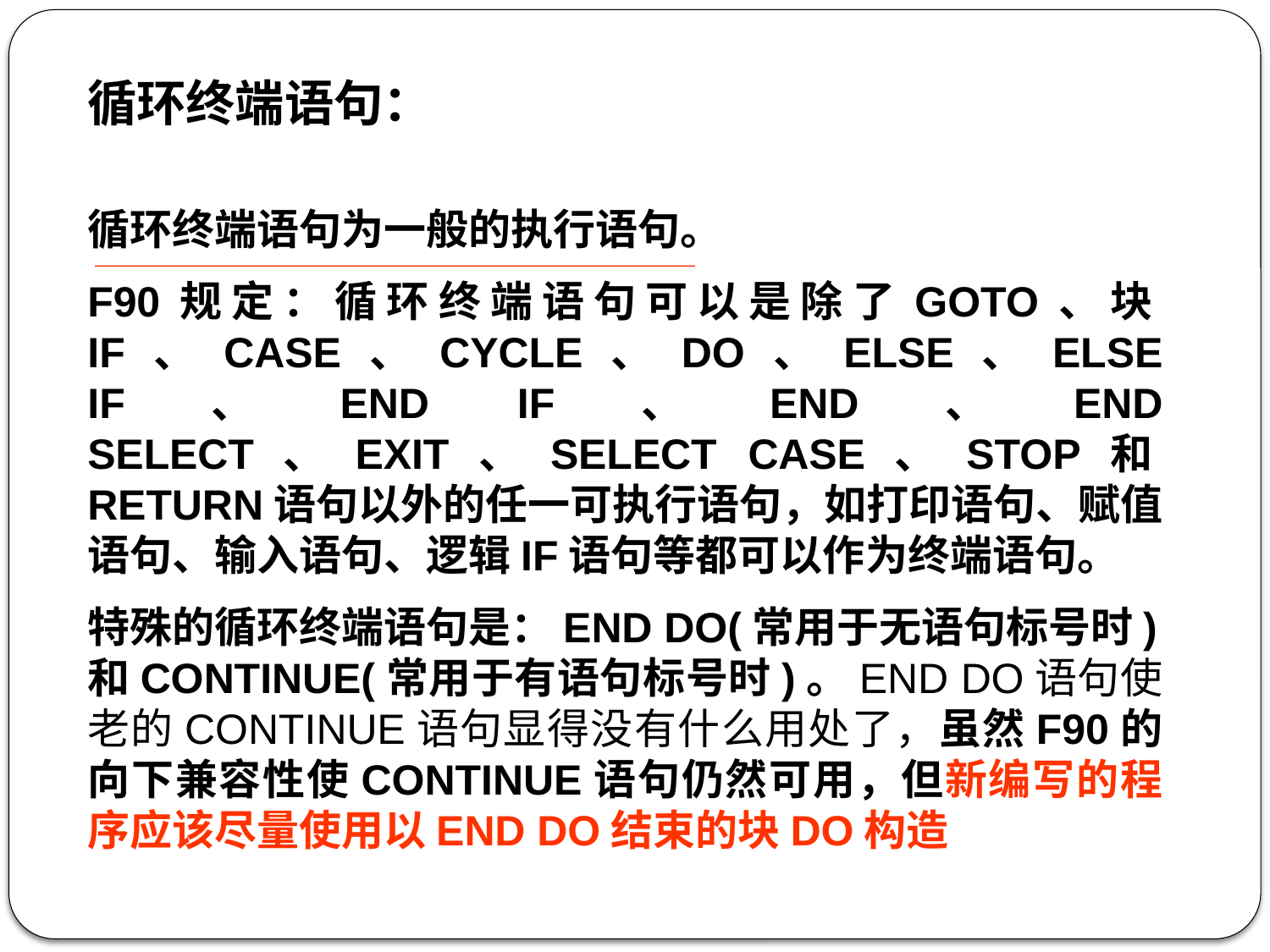

循环终端语句：
循环终端语句为一般的执行语句。
F90规定：循环终端语句可以是除了GOTO、块IF、CASE、CYCLE、DO、ELSE、ELSE IF、END IF、END、END SELECT、EXIT、SELECT CASE、STOP和RETURN语句以外的任一可执行语句，如打印语句、赋值语句、输入语句、逻辑IF语句等都可以作为终端语句。
特殊的循环终端语句是：END DO(常用于无语句标号时)和CONTINUE(常用于有语句标号时)。END DO语句使老的CONTINUE语句显得没有什么用处了，虽然F90的向下兼容性使CONTINUE语句仍然可用，但新编写的程序应该尽量使用以END DO结束的块DO构造